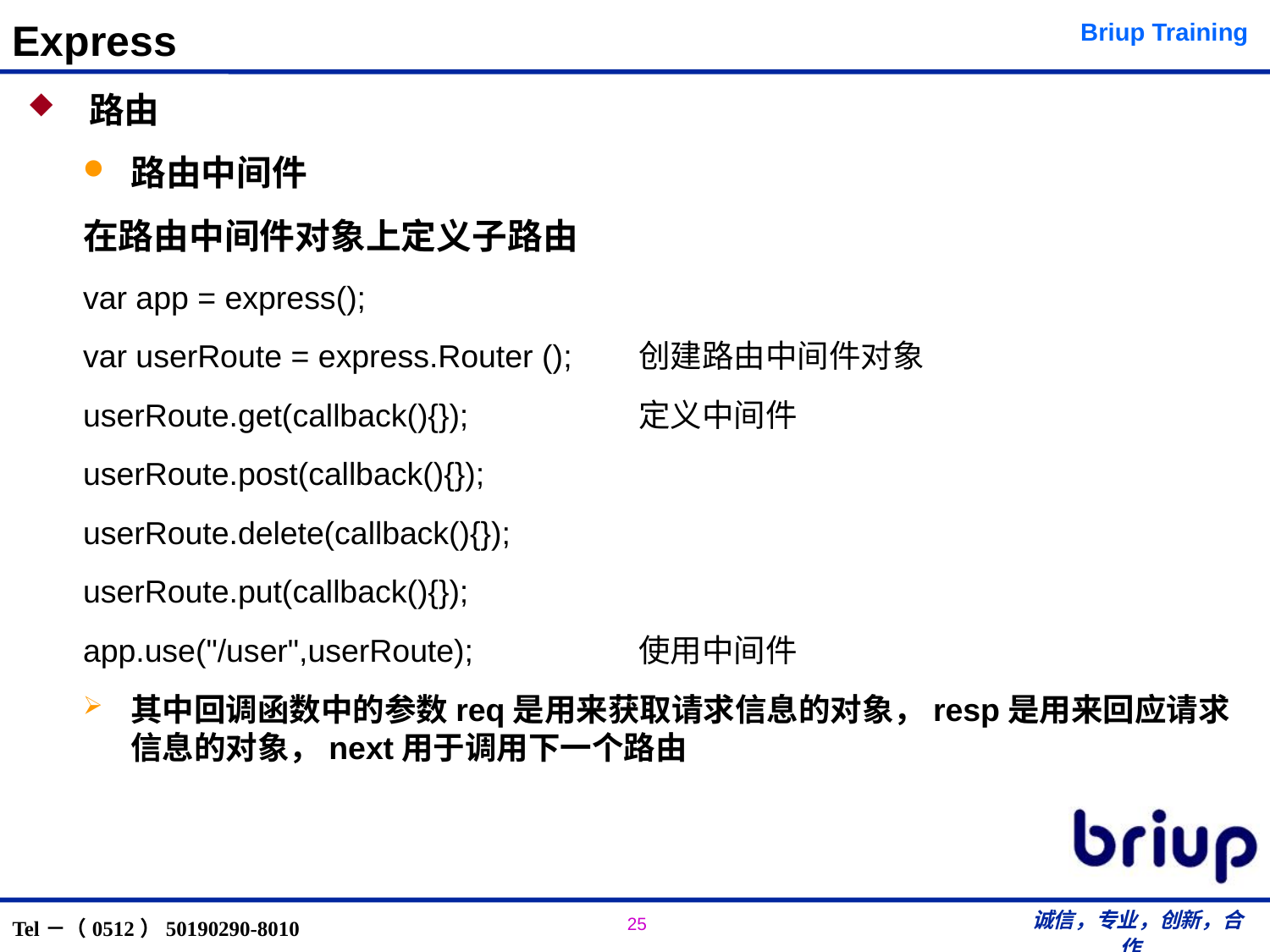

# Express
 路由
路由中间件
在路由中间件对象上定义子路由
var app = express();
var userRoute = express.Router ();	创建路由中间件对象
userRoute.get(callback(){});		定义中间件
userRoute.post(callback(){});
userRoute.delete(callback(){});
userRoute.put(callback(){});
app.use("/user",userRoute);		使用中间件
其中回调函数中的参数req是用来获取请求信息的对象，resp是用来回应请求信息的对象，next用于调用下一个路由